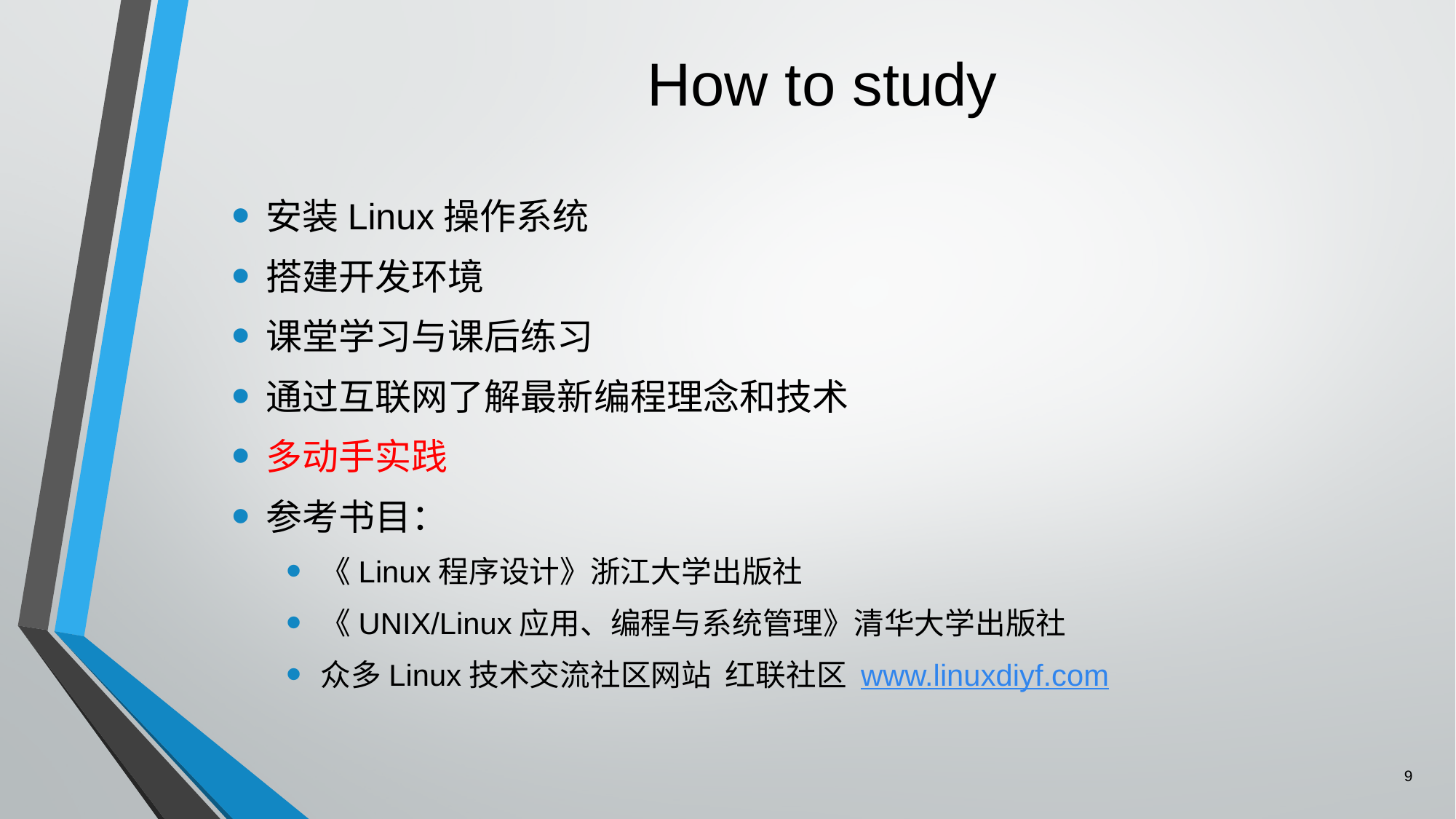

# How to study
安装Linux操作系统
搭建开发环境
课堂学习与课后练习
通过互联网了解最新编程理念和技术
多动手实践
参考书目：
《Linux程序设计》浙江大学出版社
《UNIX/Linux应用、编程与系统管理》清华大学出版社
众多Linux技术交流社区网站  红联社区 www.linuxdiyf.com
9